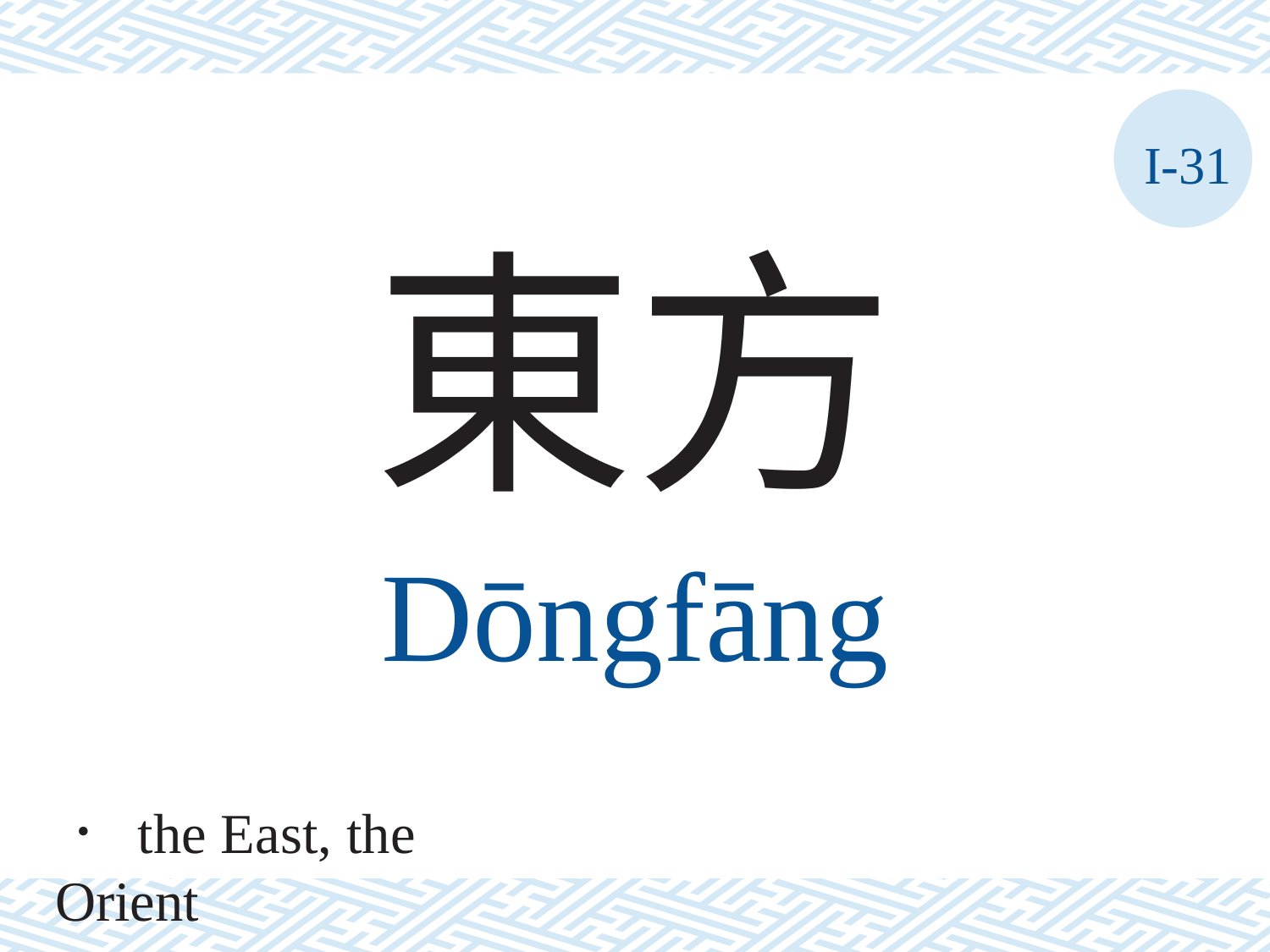

I-31
東方
Dōngfāng
． the East, the Orient